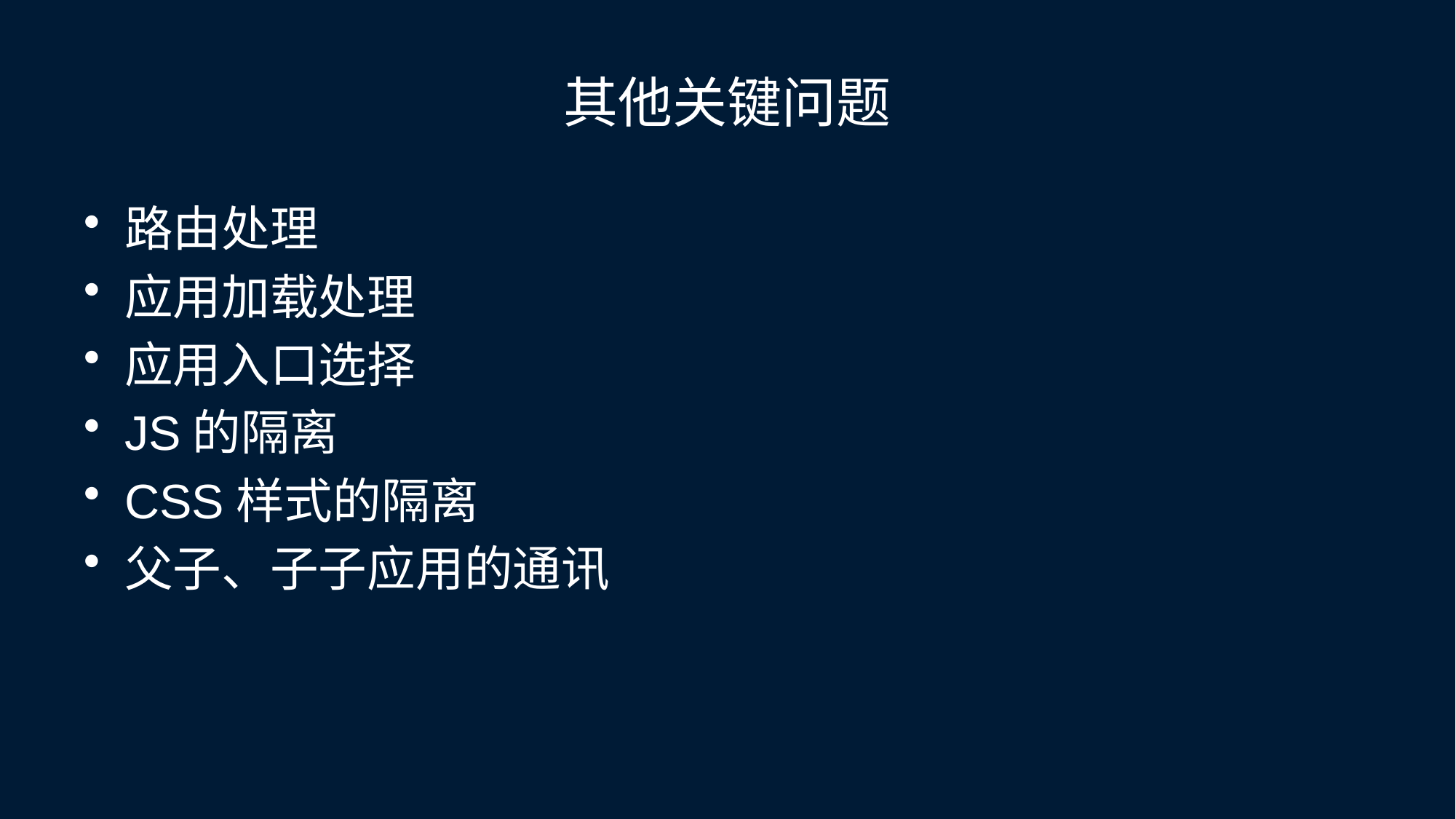

# 其他关键问题
路由处理
应用加载处理
应用入口选择
JS的隔离
CSS样式的隔离
父子、子子应用的通讯